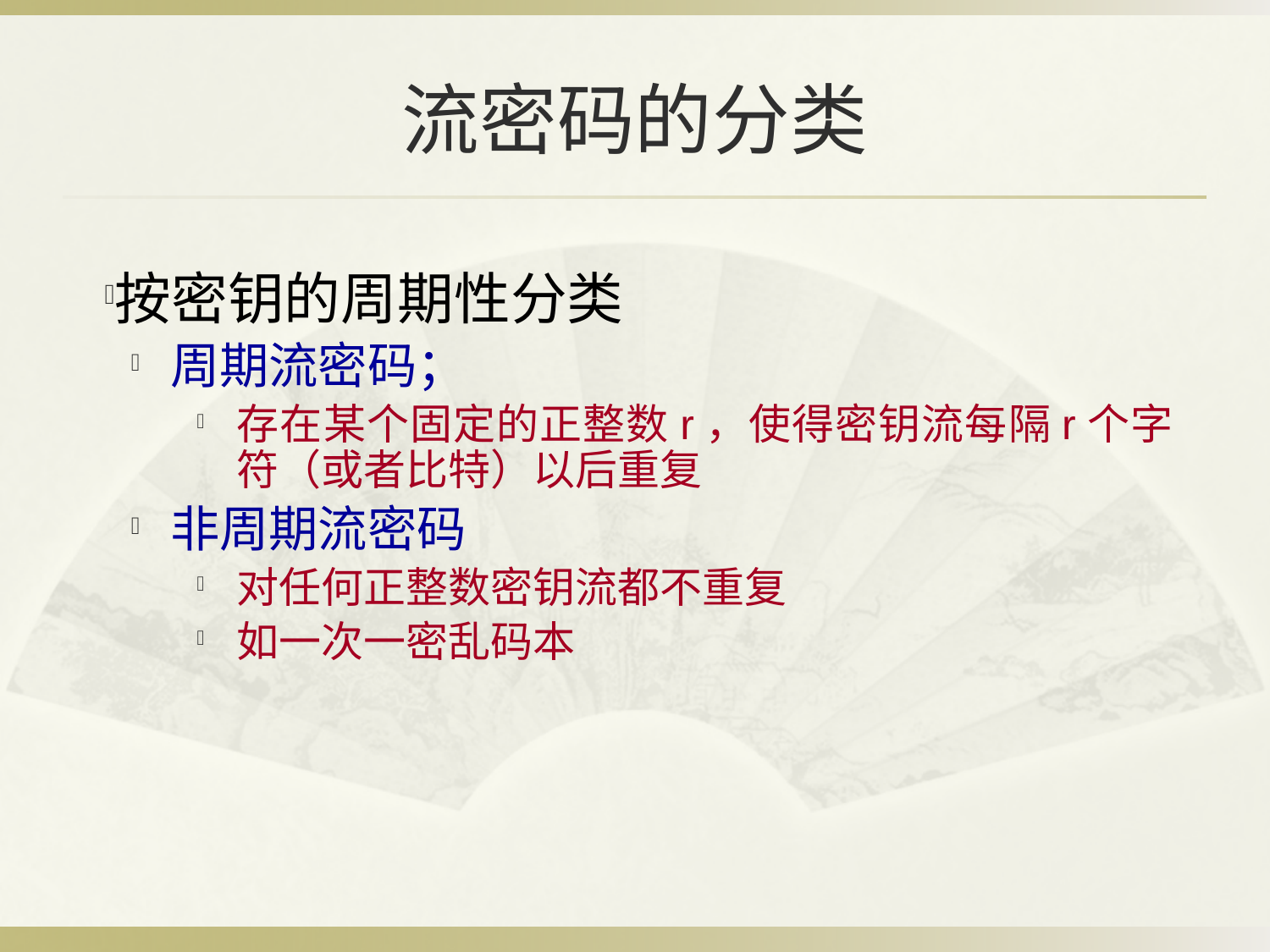

# 流密码的分类
按密钥的周期性分类
周期流密码；
存在某个固定的正整数r，使得密钥流每隔r个字符（或者比特）以后重复
非周期流密码
对任何正整数密钥流都不重复
如一次一密乱码本